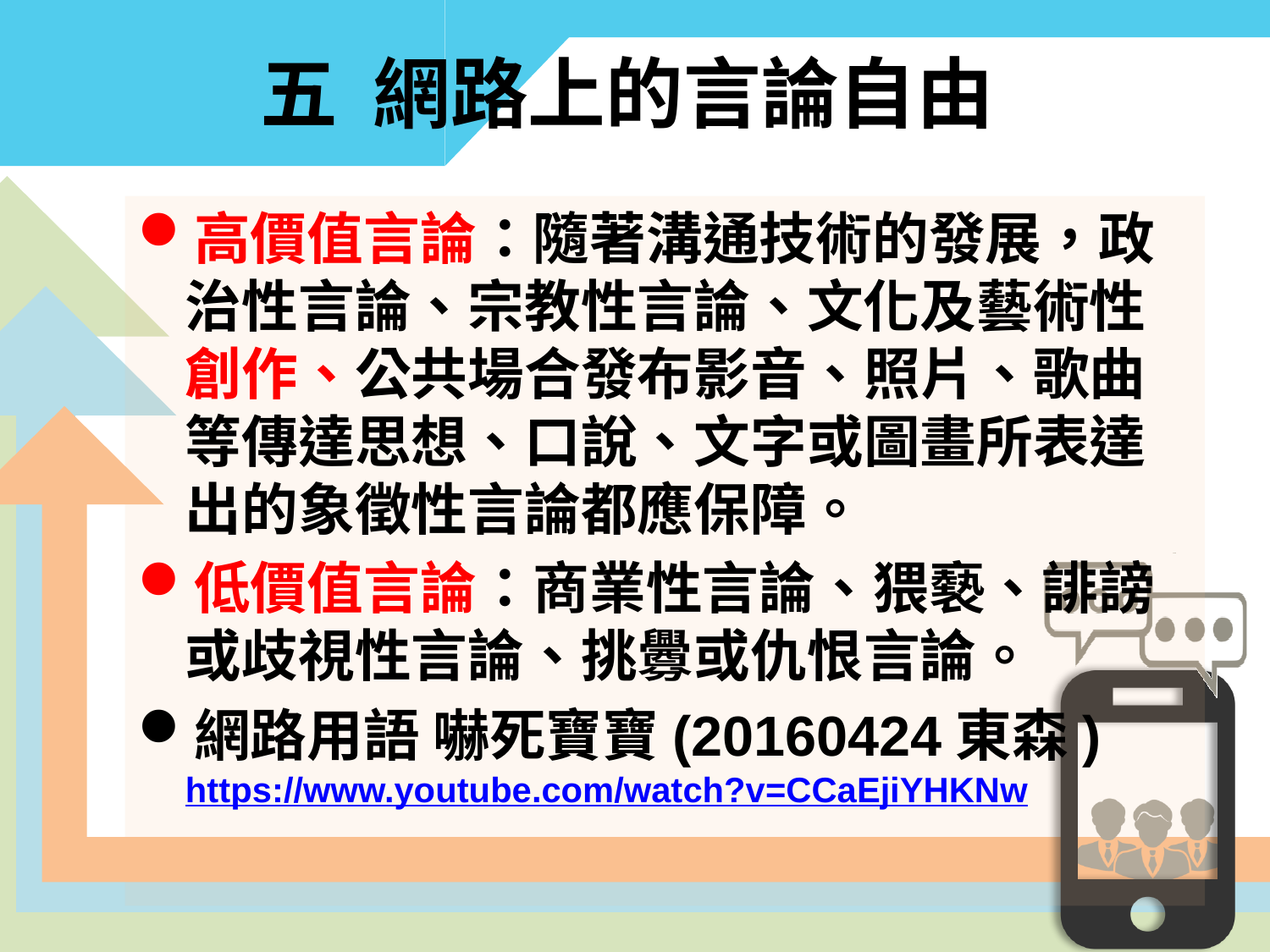

# 五  網路上的言論自由
高價值言論：隨著溝通技術的發展，政治性言論、宗教性言論、文化及藝術性創作、公共場合發布影音、照片、歌曲等傳達思想、口說、文字或圖畫所表達出的象徵性言論都應保障。
低價值言論：商業性言論、猥褻、誹謗或歧視性言論、挑釁或仇恨言論。
網路用語 嚇死寶寶(20160424東森) https://www.youtube.com/watch?v=CCaEjiYHKNw